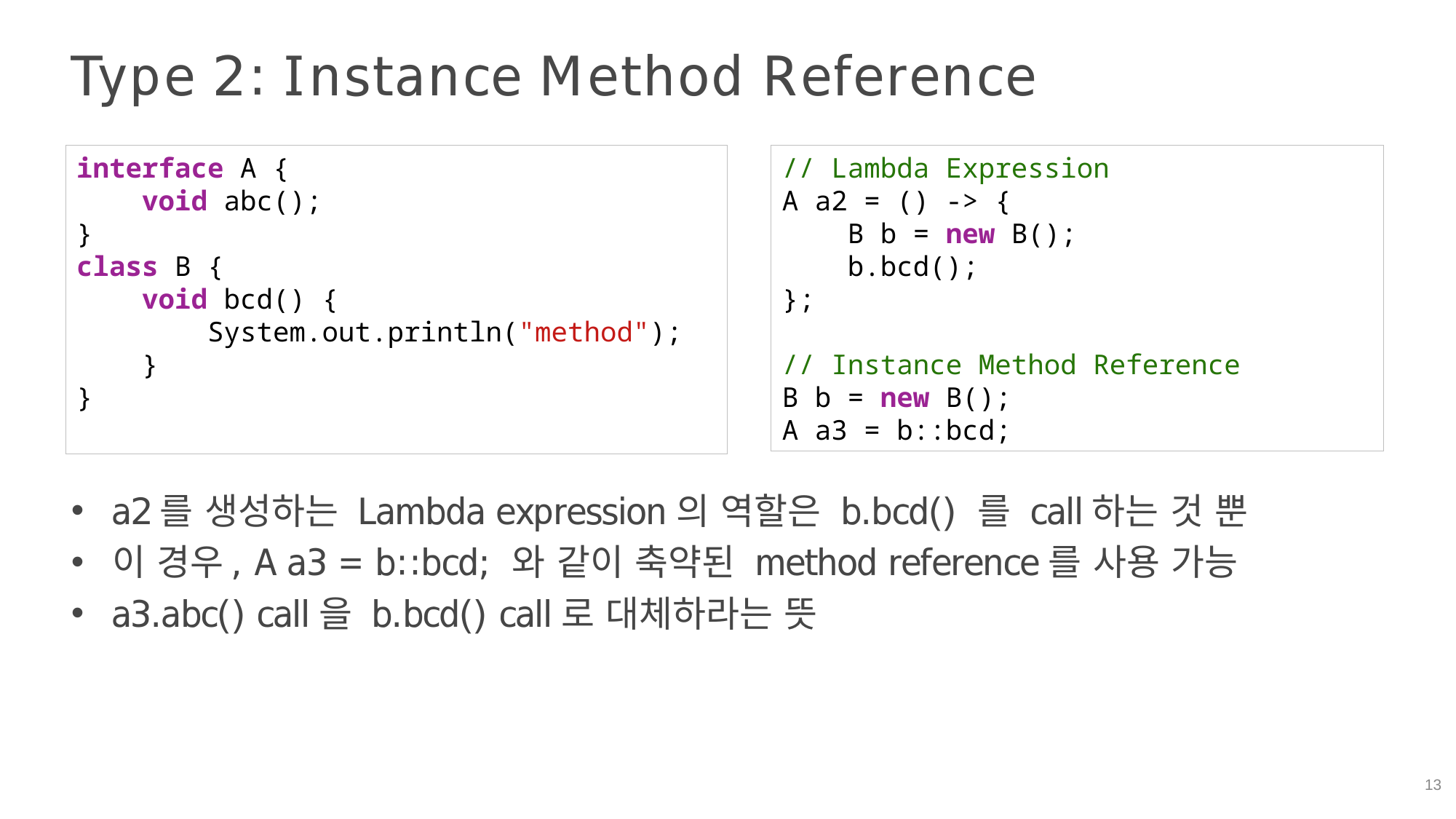

# Type 2: Instance Method Reference
interface A {
    void abc();
}
class B {
    void bcd() {
        System.out.println("method");
    }
}
// Lambda Expression
A a2 = () -> {
    B b = new B();
    b.bcd();
};
// Instance Method Reference
B b = new B();
A a3 = b::bcd;
a2를 생성하는 Lambda expression의 역할은 b.bcd() 를 call하는 것 뿐
이 경우, A a3 = b::bcd; 와 같이 축약된 method reference를 사용 가능
a3.abc() call을 b.bcd() call로 대체하라는 뜻
13